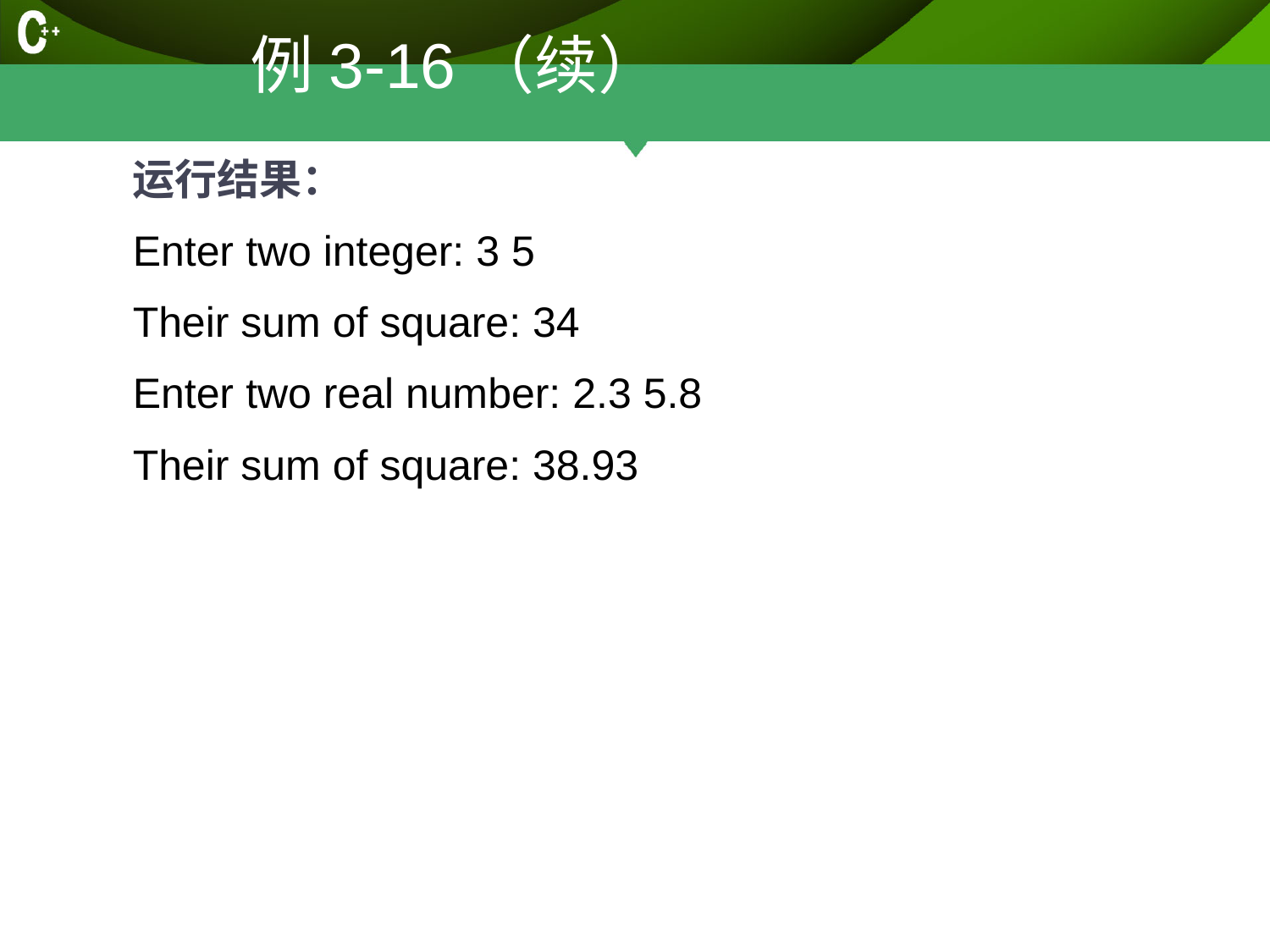

# 例3-16（续）
运行结果：
Enter two integer: 3 5
Their sum of square: 34
Enter two real number: 2.3 5.8
Their sum of square: 38.93